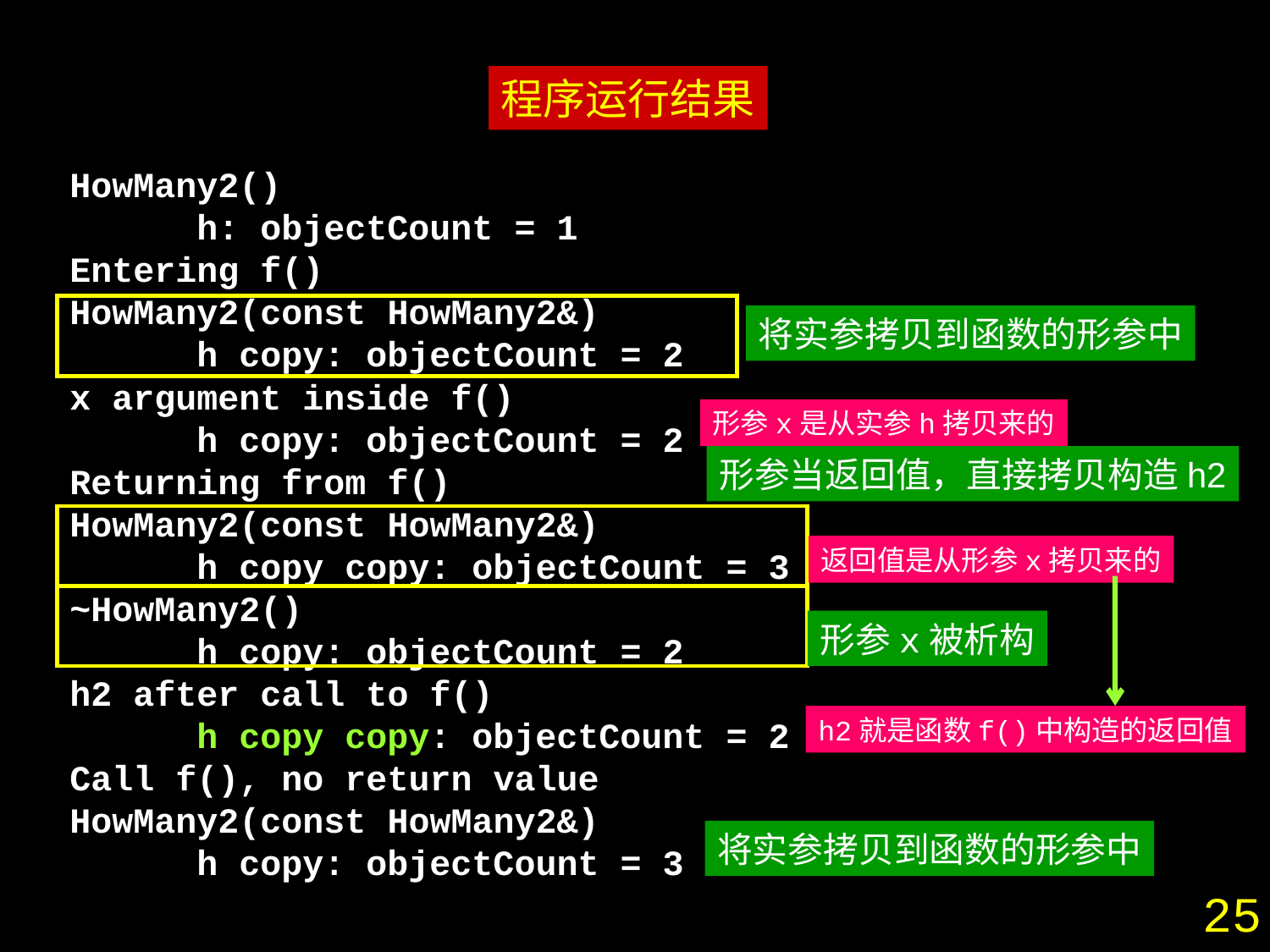

程序运行结果
HowMany2()
	h: objectCount = 1
Entering f()
HowMany2(const HowMany2&)
	h copy: objectCount = 2
x argument inside f()
	h copy: objectCount = 2
Returning from f()
HowMany2(const HowMany2&)
	h copy copy: objectCount = 3
~HowMany2()
	h copy: objectCount = 2
h2 after call to f()
	h copy copy: objectCount = 2
Call f(), no return value
HowMany2(const HowMany2&)
	h copy: objectCount = 3

将实参拷贝到函数的形参中
形参x是从实参h拷贝来的
形参当返回值，直接拷贝构造h2

返回值是从形参x拷贝来的

形参x被析构
h2就是函数f()中构造的返回值
将实参拷贝到函数的形参中
25